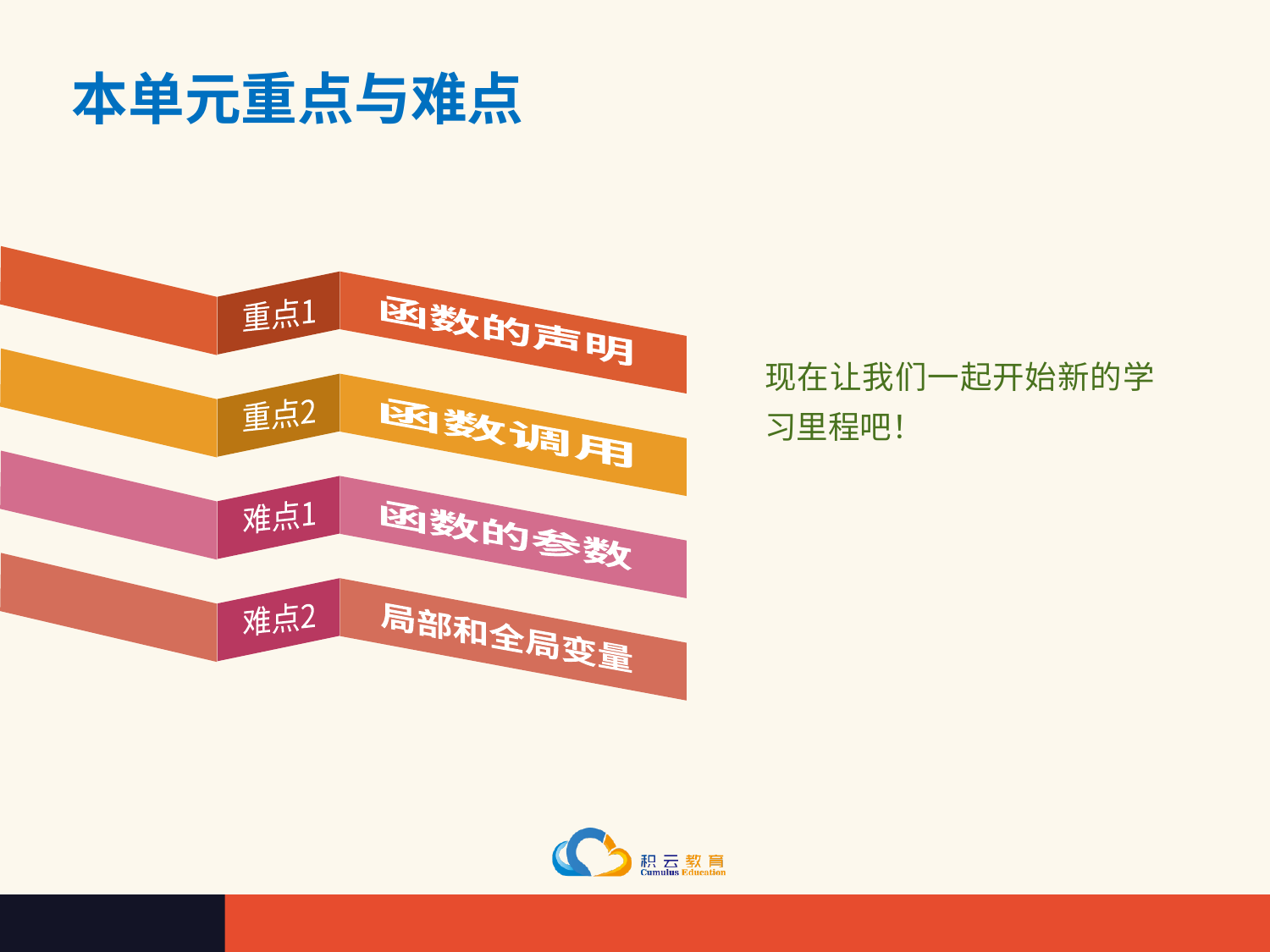

# 本单元重点与难点

函数的声明
重点1
现在让我们一起开始新的学习里程吧！

重点2
函数调用

难点1
函数的参数

难点2
局部和全局变量